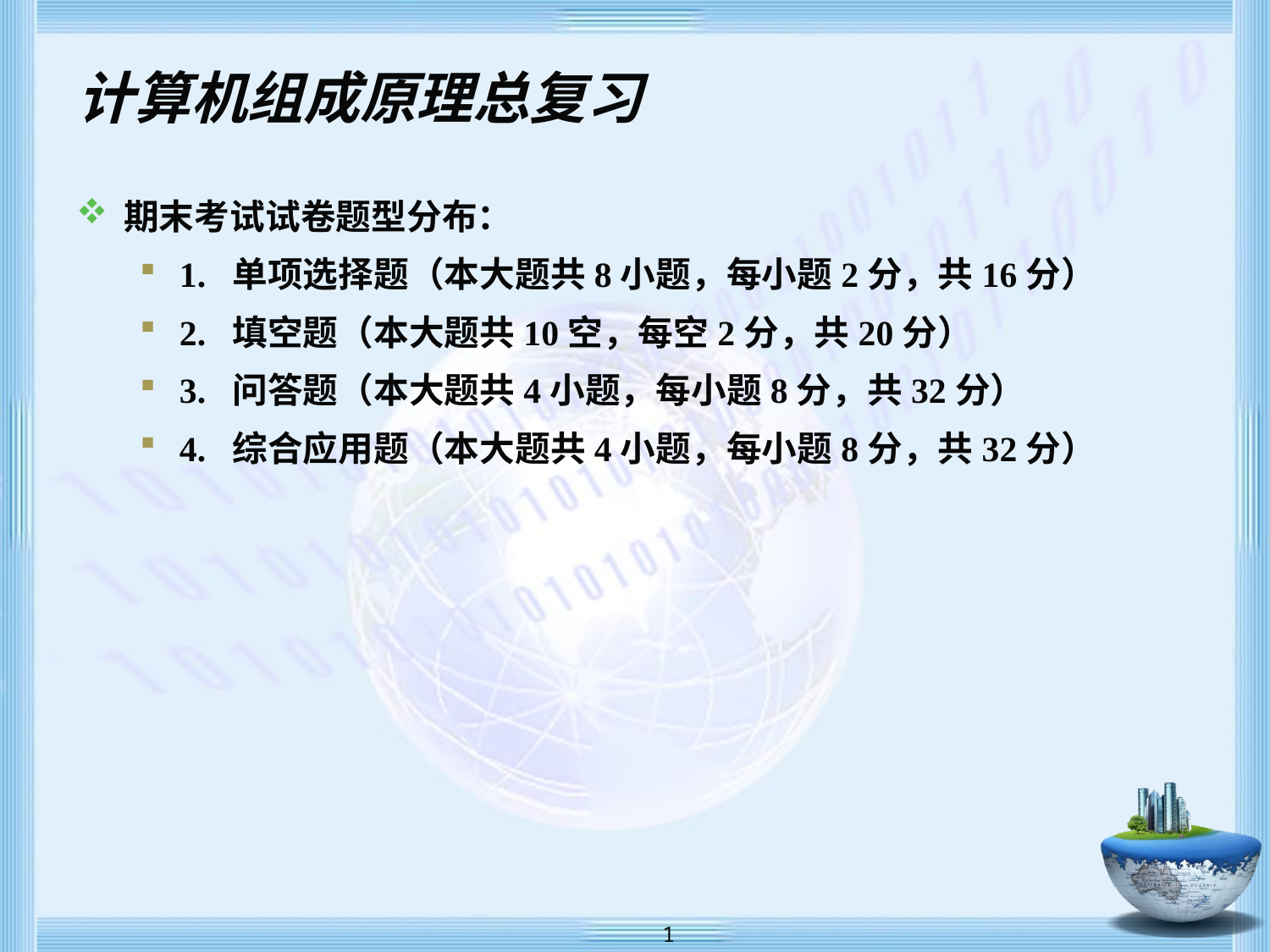

# 计算机组成原理总复习
期末考试试卷题型分布：
1.  单项选择题（本大题共8小题，每小题2分，共16分）
2.  填空题（本大题共10空，每空2分，共20分）
3.  问答题（本大题共4小题，每小题8分，共32分）
4.  综合应用题（本大题共4小题，每小题8分，共32分）
    1